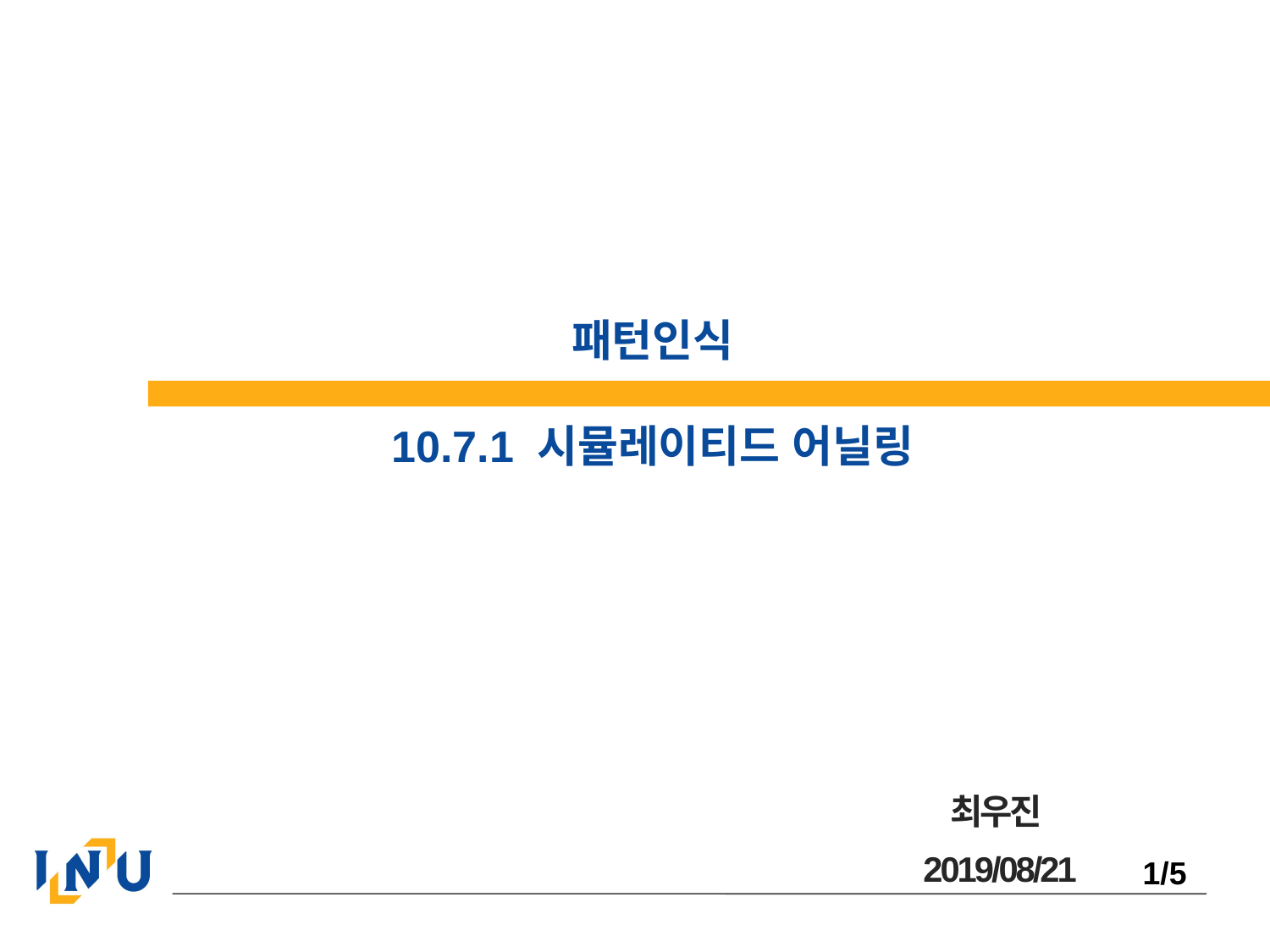

# 패턴인식 10.7.1 시뮬레이티드 어닐링
최우진
2019/08/21